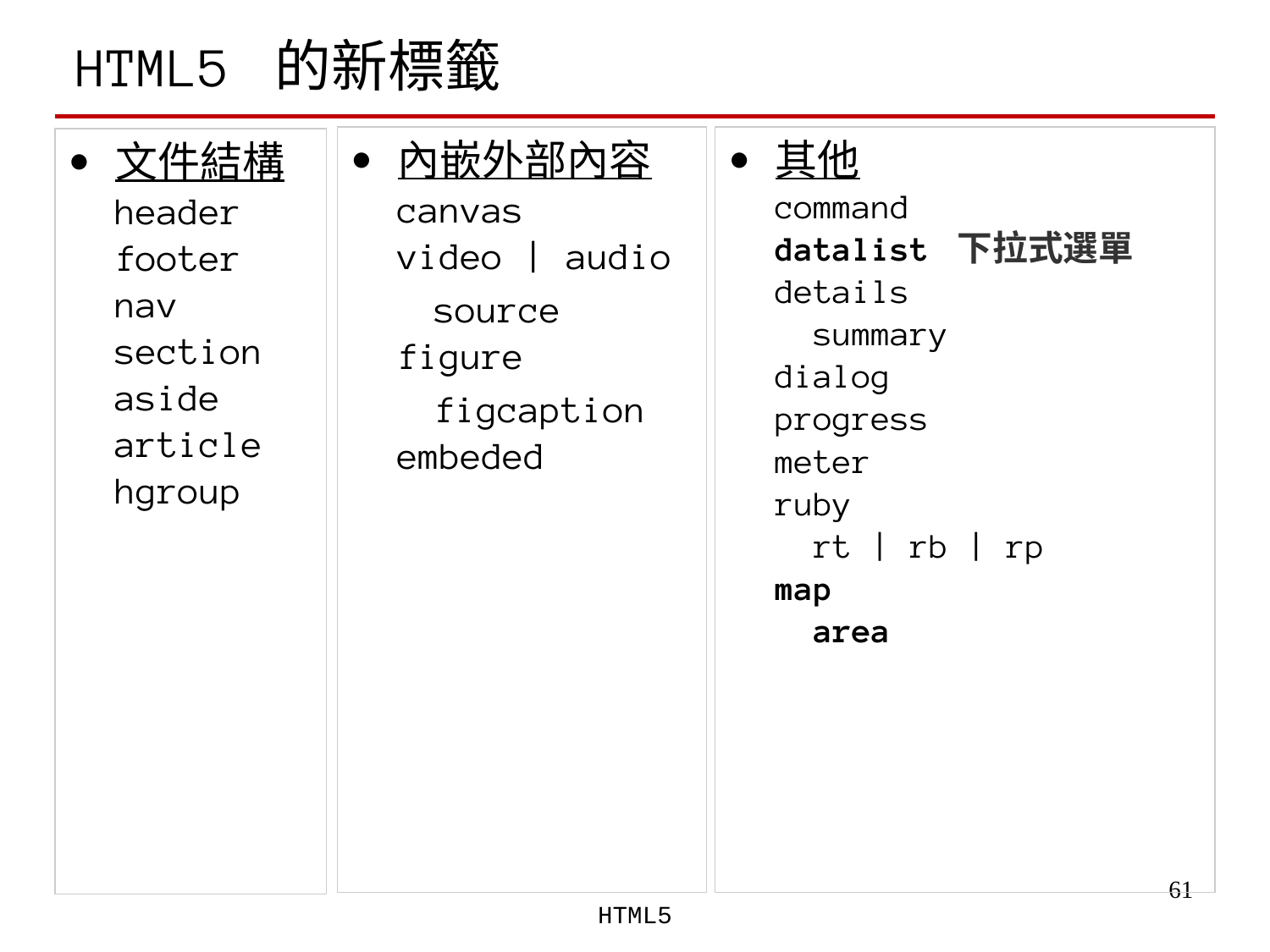

# HTML5 的新標籤
內嵌外部內容
canvas
video | audio
    source
figure
    figcaption
embeded
其他
command
datalist 下拉式選單
details
  summary
dialog
progress
meter
ruby
  rt | rb | rp
map
  area
文件結構
header
footer
nav
section
aside
article
hgroup
61
HTML5